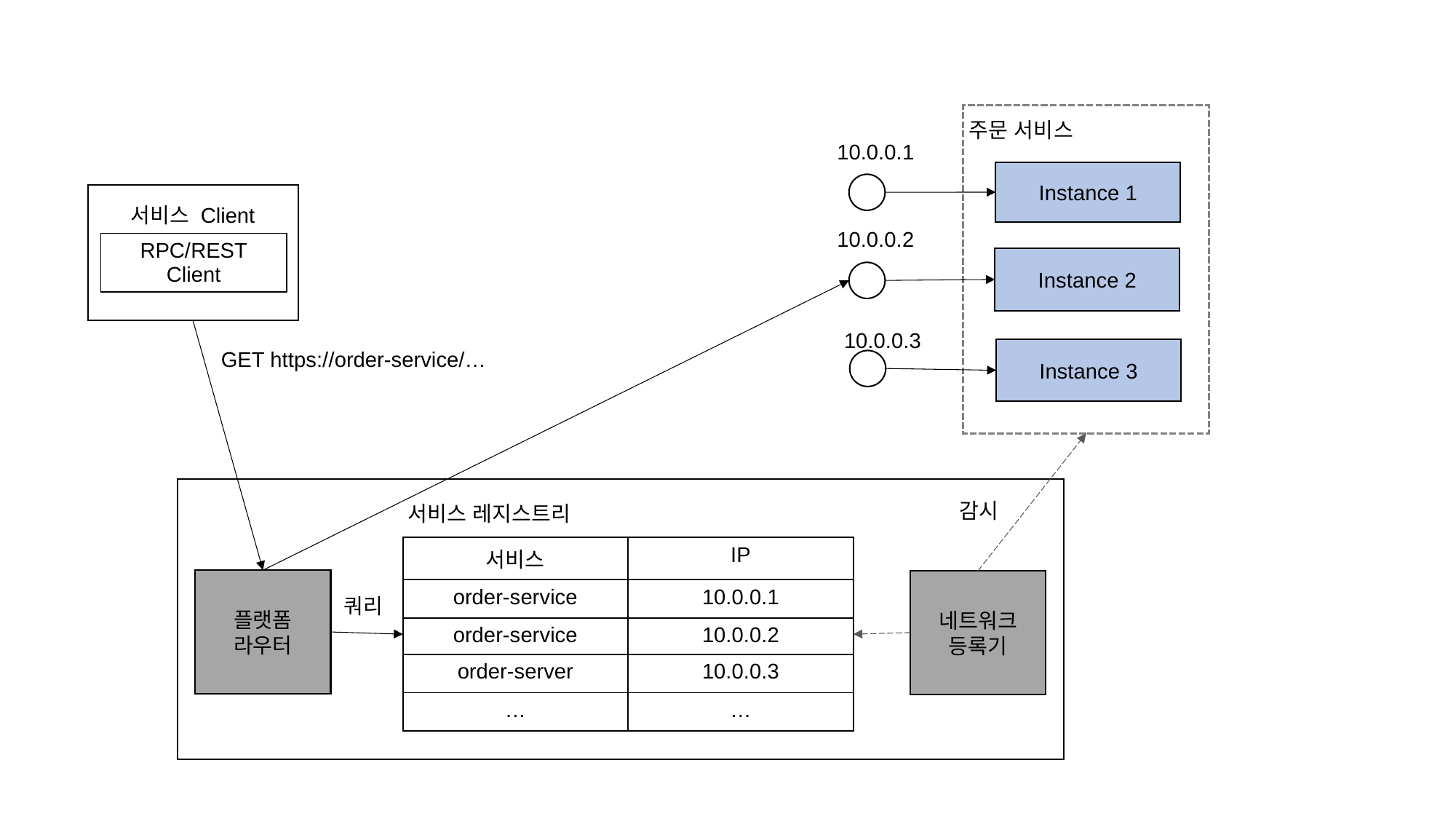

주문 서비스
10.0.0.1
Instance 1

서비스 Client

10.0.0.2
| RPC/REST Client |
| --- |
Instance 2

10.0.0.3
Instance 3
GET https://order-service/…

감시
서비스 레지스트리
| 서비스 | IP |
| --- | --- |
| order-service | 10.0.0.1 |
| order-service | 10.0.0.2 |
| order-server | 10.0.0.3 |
| … | … |
플랫폼
라우터
네트워크
등록기
쿼리